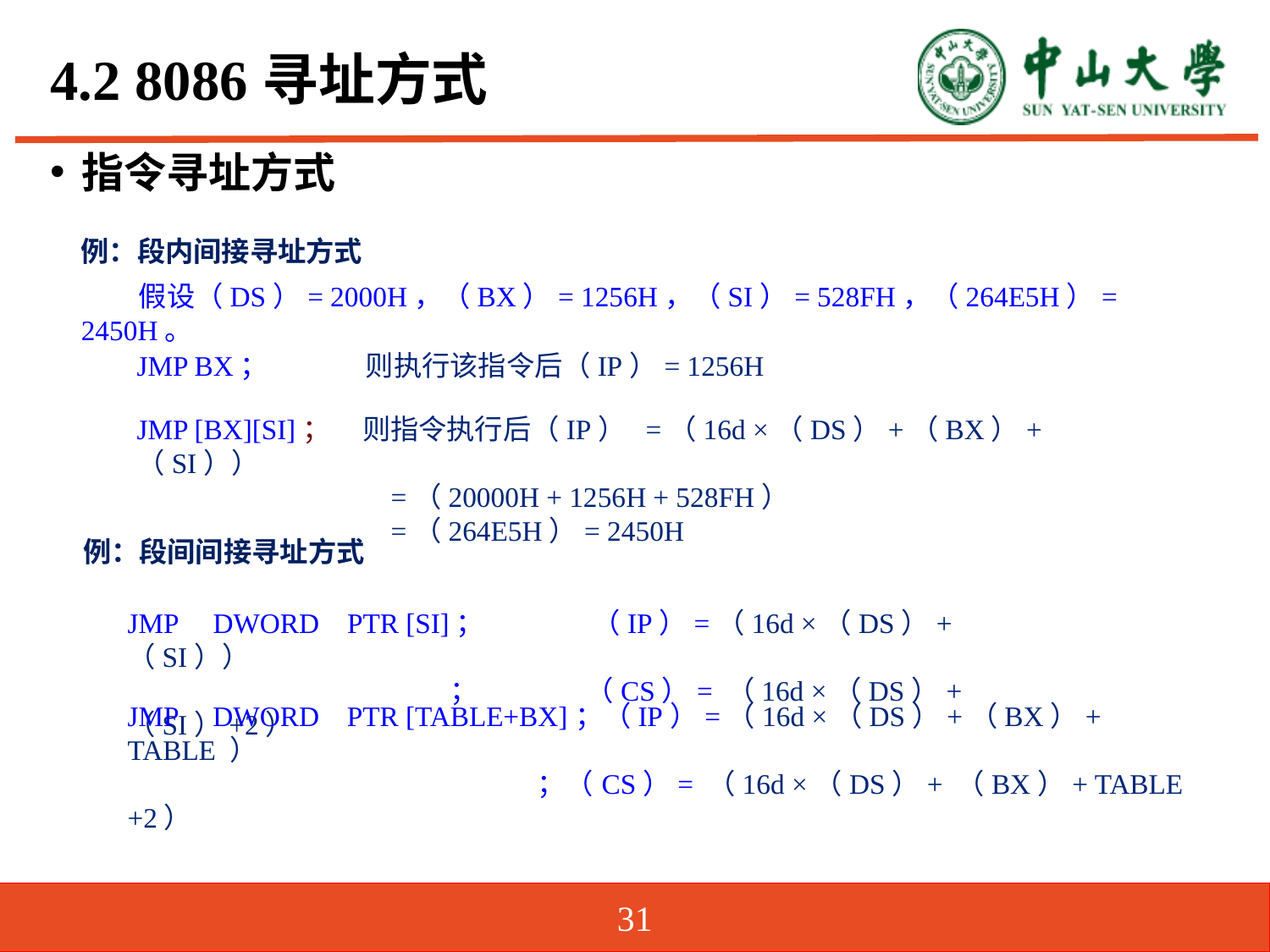

# 4.2 8086寻址方式
指令寻址方式
例：段内间接寻址方式
        假设（DS）= 2000H，（BX）= 1256H，（SI）= 528FH，（264E5H）= 2450H。
JMP BX；　　 　 则执行该指令后（IP）= 1256H
JMP [BX][SI]；     则指令执行后（IP）  =（16d ×（DS）+（BX）+（SI））
		=（20000H + 1256H + 528FH）
		=（264E5H）= 2450H
例：段间间接寻址方式
JMP     DWORD    PTR [SI]；                 （IP）=（16d ×（DS）+（SI））
　　　　　　　　　　　  ；                 （CS）= （16d ×（DS）+（SI）+2）
JMP     DWORD    PTR [TABLE+BX]；（IP）=（16d ×（DS）+（BX）+ TABLE ）
　　　　                                               ；（CS）= （16d ×（DS）+ （BX）+ TABLE +2）
31